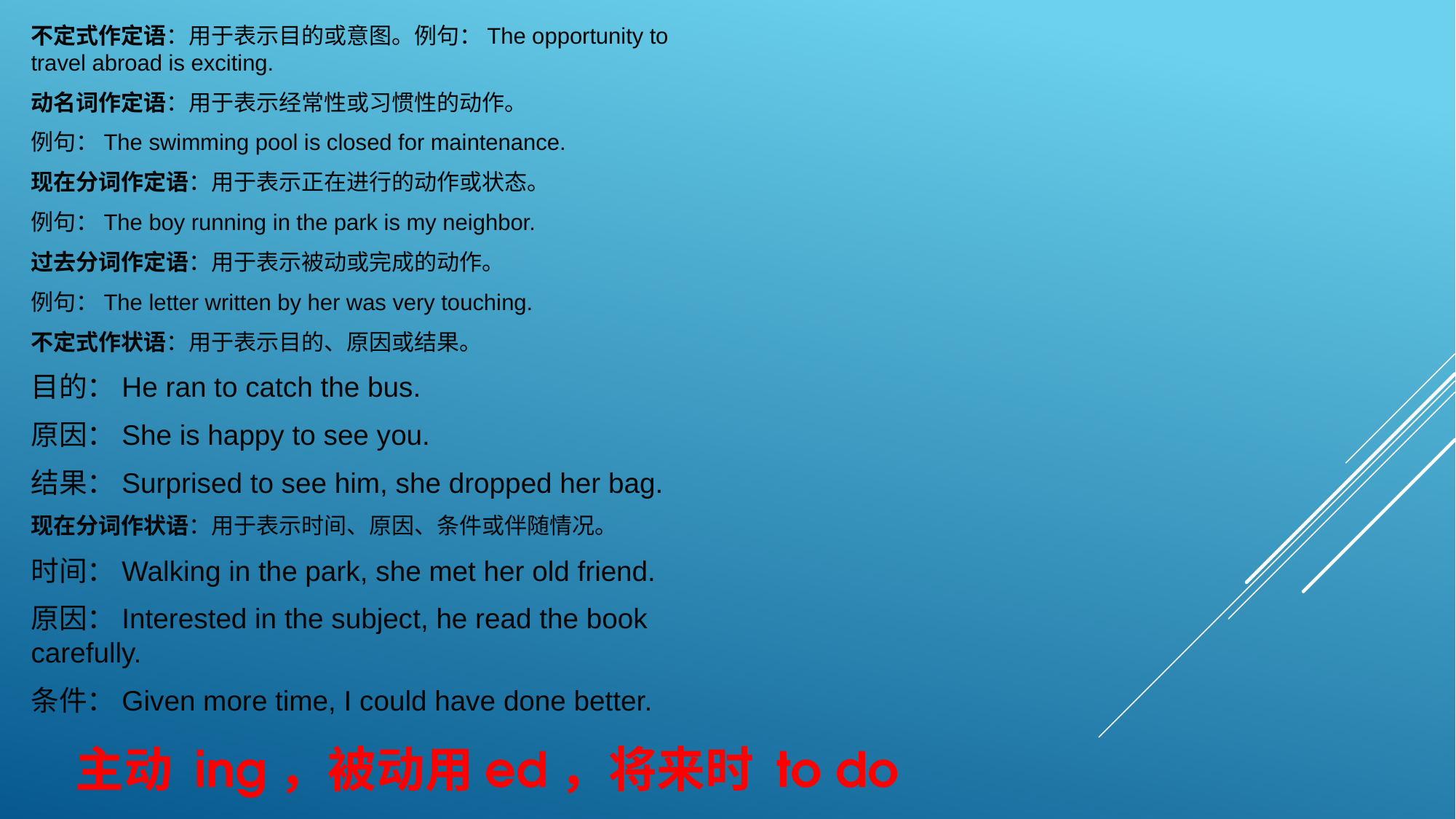

不定式作定语：用于表示目的或意图。例句：The opportunity to travel abroad is exciting.
动名词作定语：用于表示经常性或习惯性的动作。
例句：The swimming pool is closed for maintenance.
现在分词作定语：用于表示正在进行的动作或状态。
例句：The boy running in the park is my neighbor.
过去分词作定语：用于表示被动或完成的动作。
例句：The letter written by her was very touching.
不定式作状语：用于表示目的、原因或结果。
目的：He ran to catch the bus.
原因：She is happy to see you.
结果：Surprised to see him, she dropped her bag.
现在分词作状语：用于表示时间、原因、条件或伴随情况。
时间：Walking in the park, she met her old friend.
原因：Interested in the subject, he read the book carefully.
条件：Given more time, I could have done better.

主动 ing，被动用ed，将来时 to do